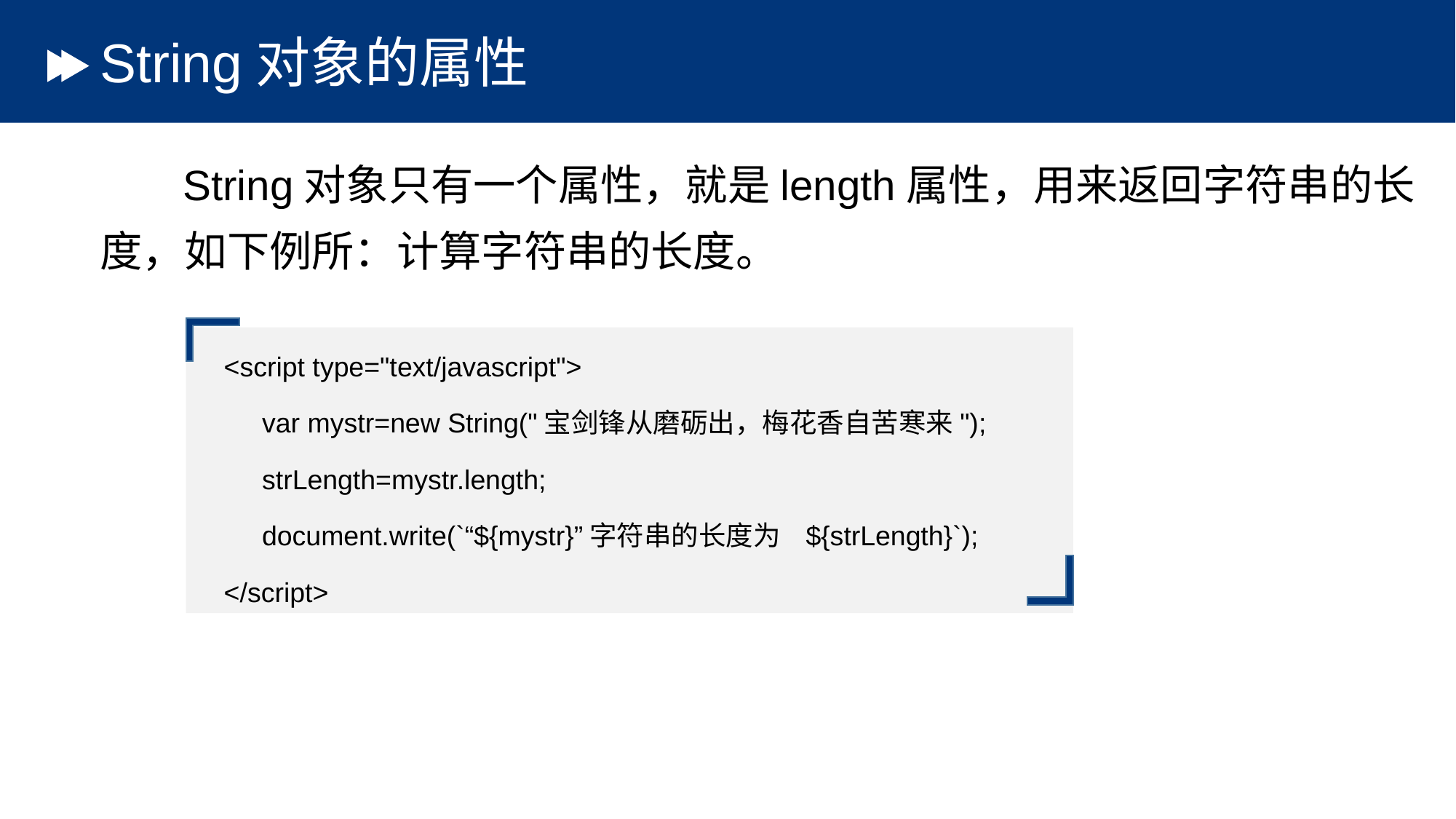

# String对象的属性
       String对象只有一个属性，就是length属性，用来返回字符串的长度，如下例所：计算字符串的长度。

<script type="text/javascript">
     var mystr=new String("宝剑锋从磨砺出，梅花香自苦寒来");
     strLength=mystr.length;
     document.write(`“${mystr}”字符串的长度为   ${strLength}`);
</script>